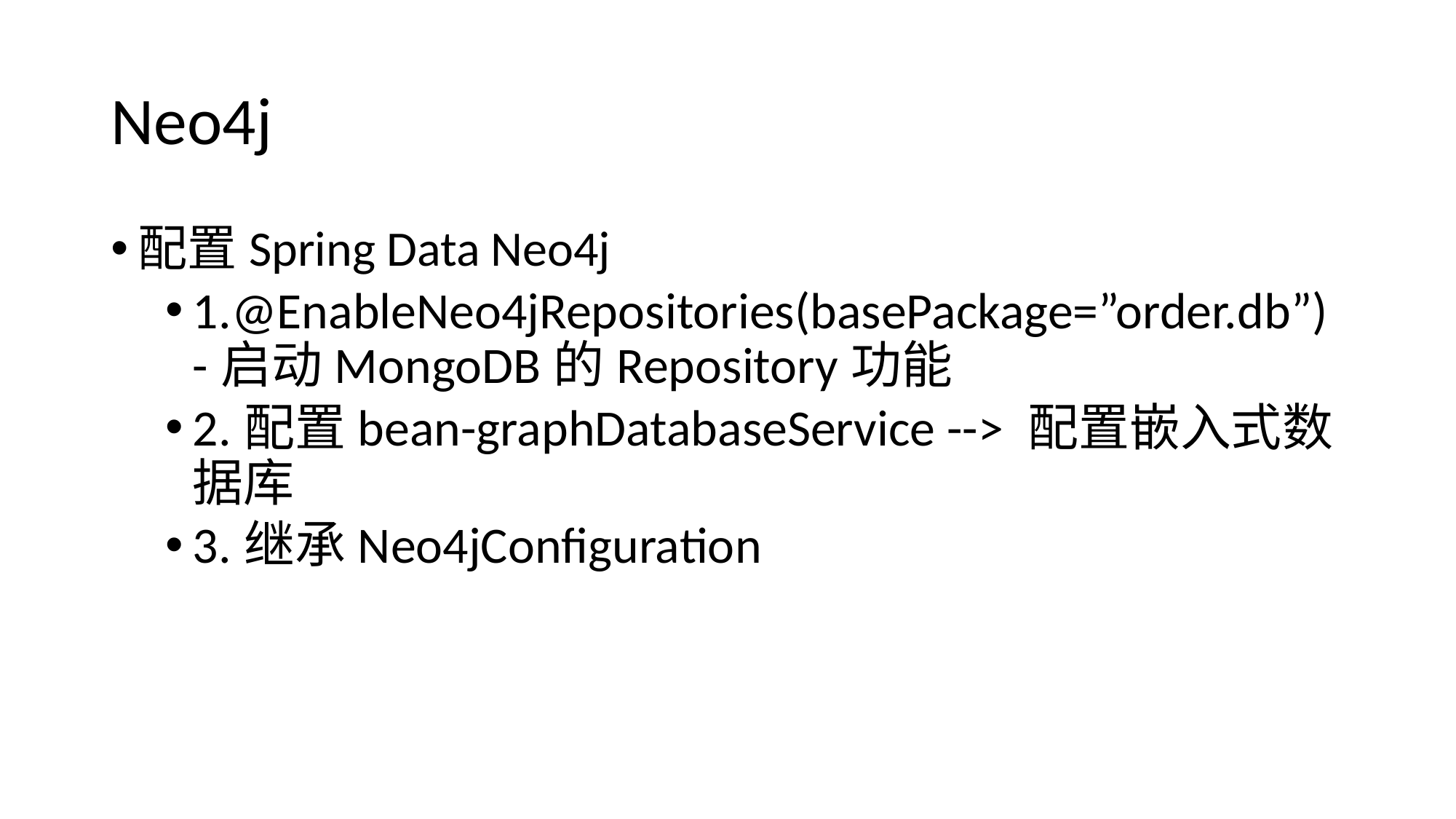

# Neo4j
配置Spring Data Neo4j
1.@EnableNeo4jRepositories(basePackage=”order.db”)-启动MongoDB的Repository功能
2.配置bean-graphDatabaseService --> 配置嵌入式数据库
3.继承Neo4jConfiguration